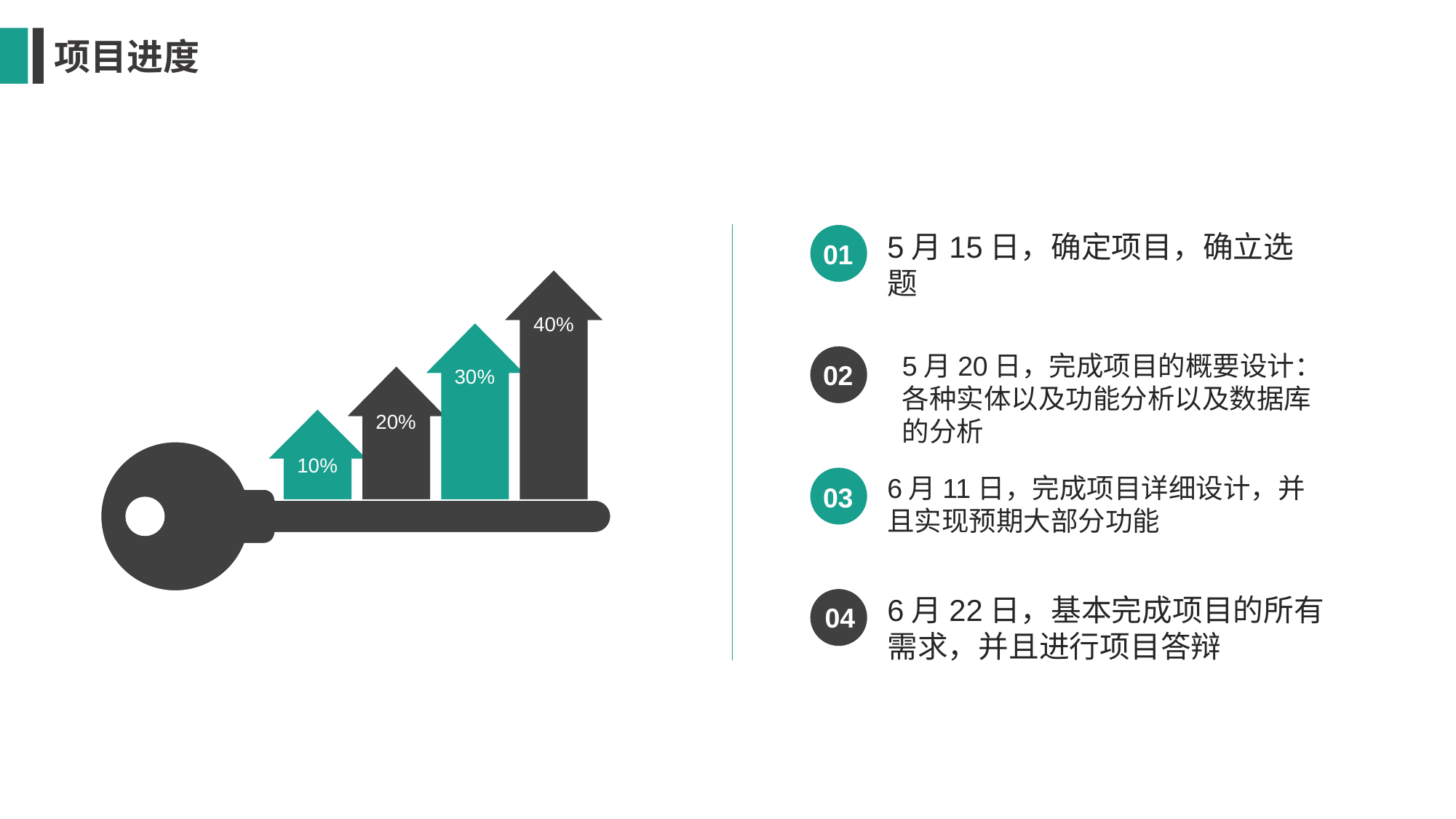

项目进度
5月15日，确定项目，确立选题

01
40%

5月20日，完成项目的概要设计：各种实体以及功能分析以及数据库的分析

02
30%

20%

10%
6月11日，完成项目详细设计，并且实现预期大部分功能

03
6月22日，基本完成项目的所有需求，并且进行项目答辩

04